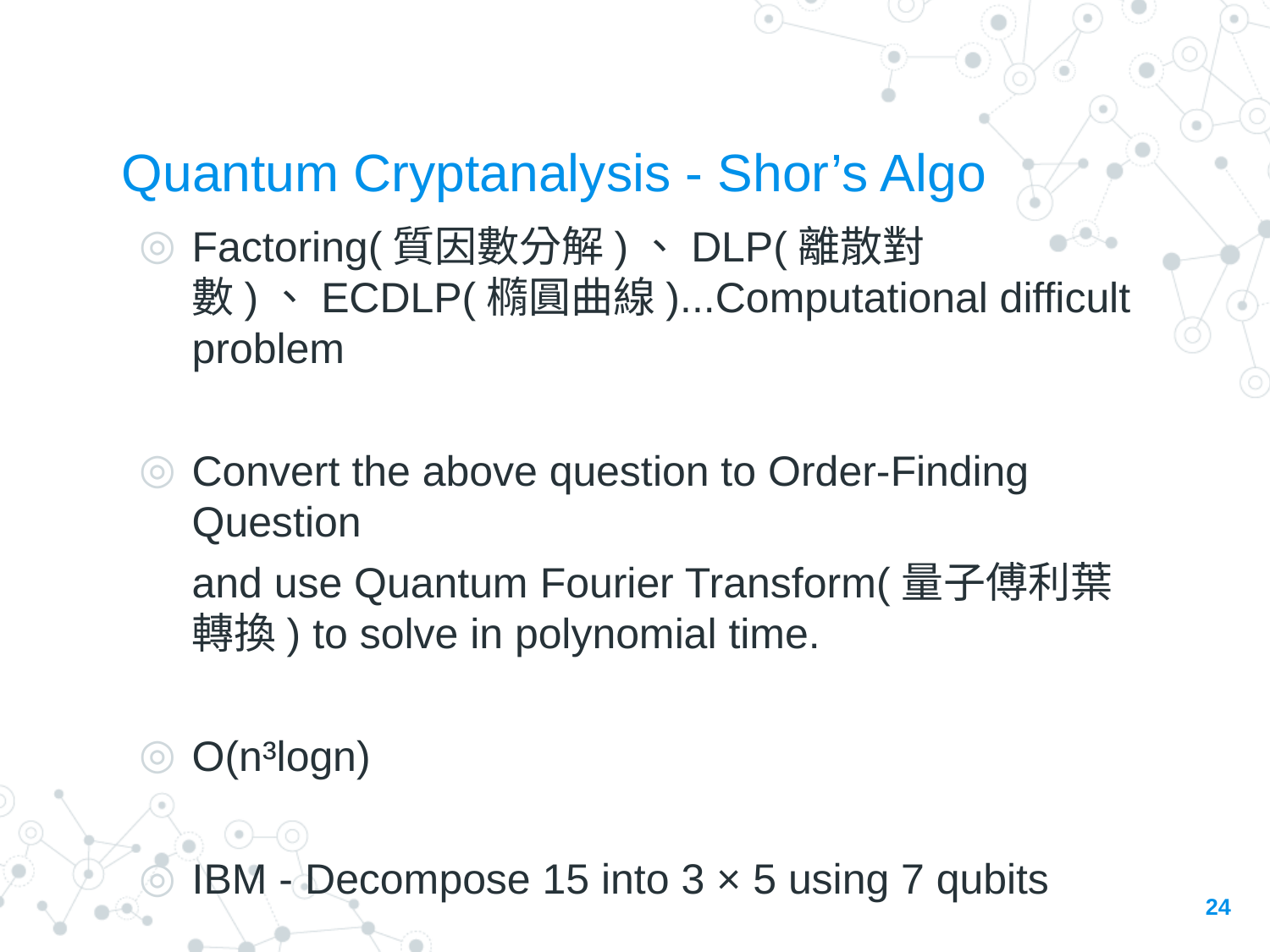

# Quantum Cryptanalysis - Shor’s Algo

Factoring(質因數分解)、DLP(離散對數)、ECDLP(橢圓曲線)...Computational difficult problem

Convert the above question to Order-Finding Question
and use Quantum Fourier Transform(量子傅利葉轉換) to solve in polynomial time.

O(n³logn)

IBM - Decompose 15 into 3 × 5 using 7 qubits

24